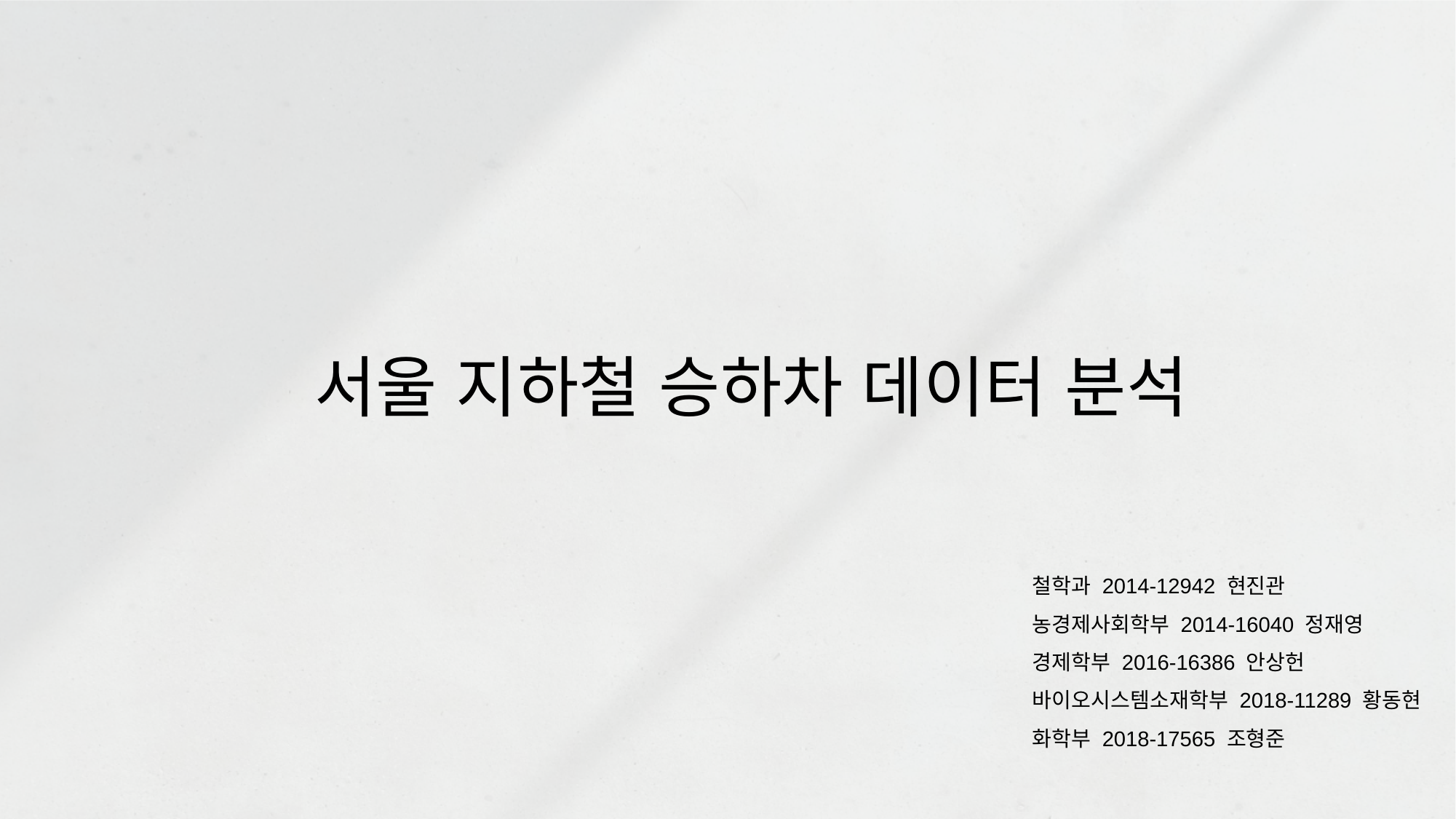

서울 지하철 승하차 데이터 분석
철학과 2014-12942 현진관
농경제사회학부 2014-16040 정재영
경제학부 2016-16386 안상헌
바이오시스템소재학부 2018-11289 황동현
화학부 2018-17565 조형준